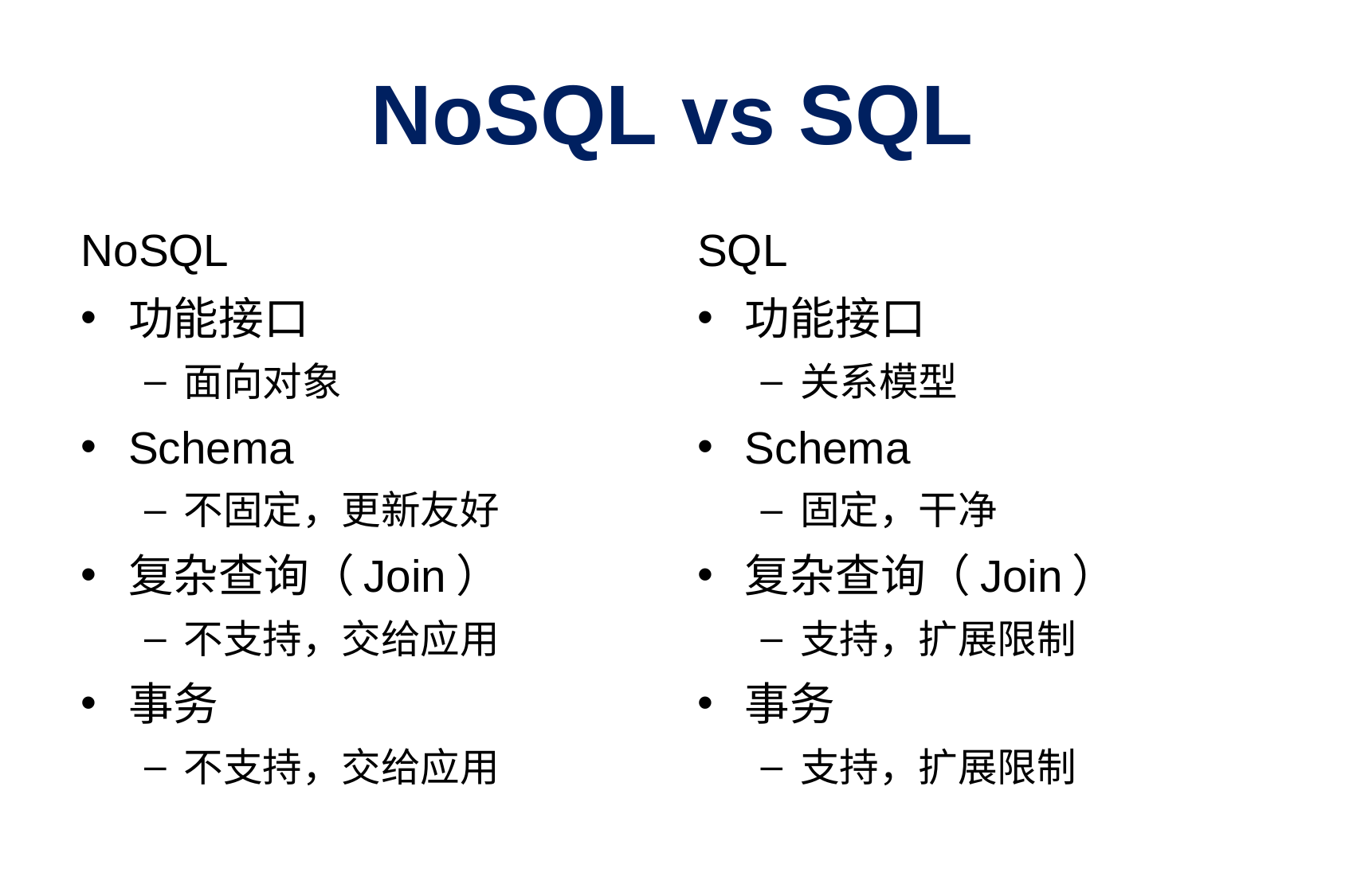

# NoSQL vs SQL
NoSQL
功能接口
面向对象
Schema
不固定，更新友好
复杂查询（Join）
不支持，交给应用
事务
不支持，交给应用

SQL
功能接口
关系模型
Schema
固定，干净
复杂查询（Join）
支持，扩展限制
事务
支持，扩展限制